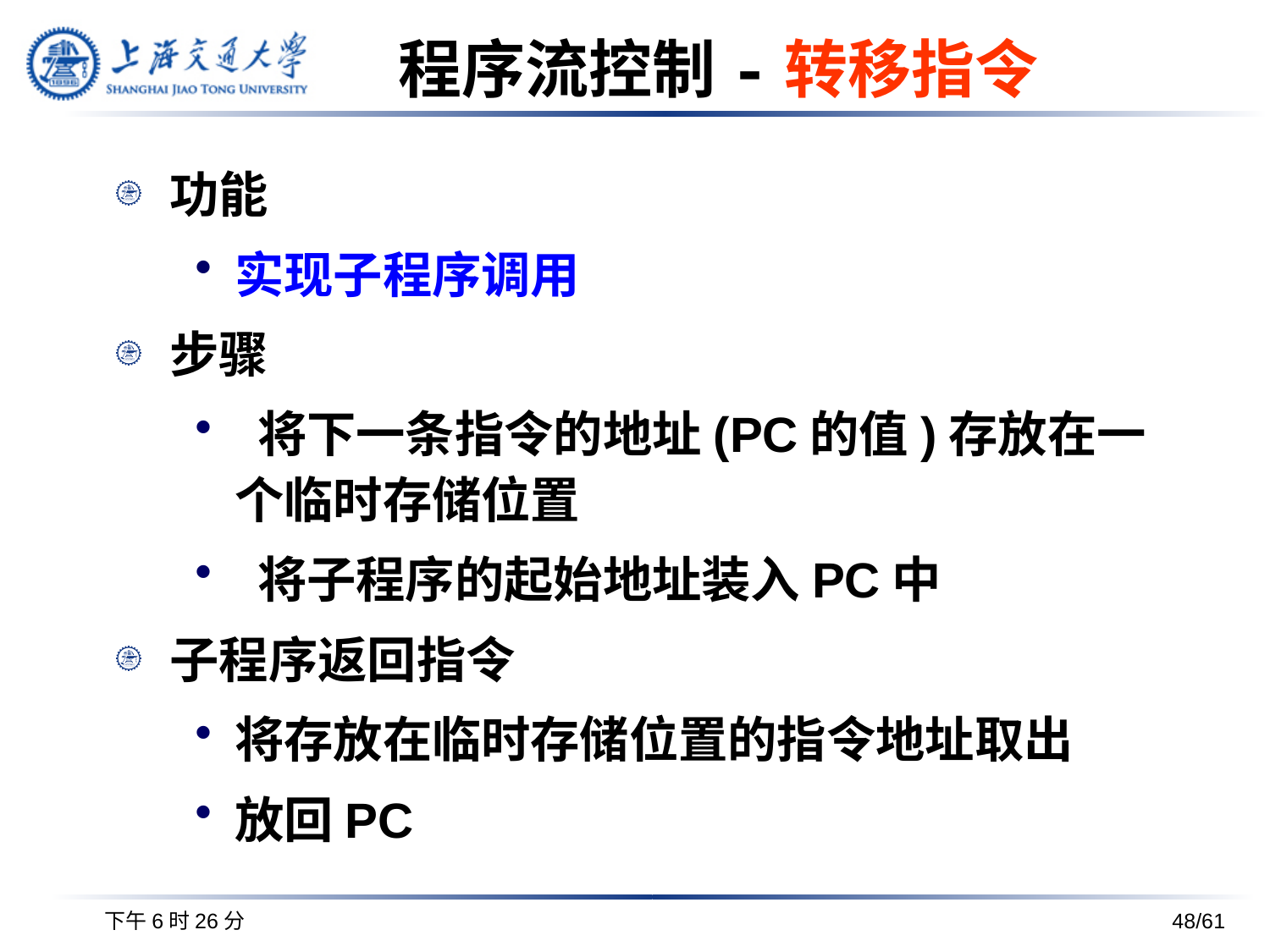

程序流控制-转移指令
功能
实现子程序调用
步骤
 将下一条指令的地址(PC的值)存放在一个临时存储位置
 将子程序的起始地址装入PC中
子程序返回指令
将存放在临时存储位置的指令地址取出
放回PC
下午6时26分
48/61